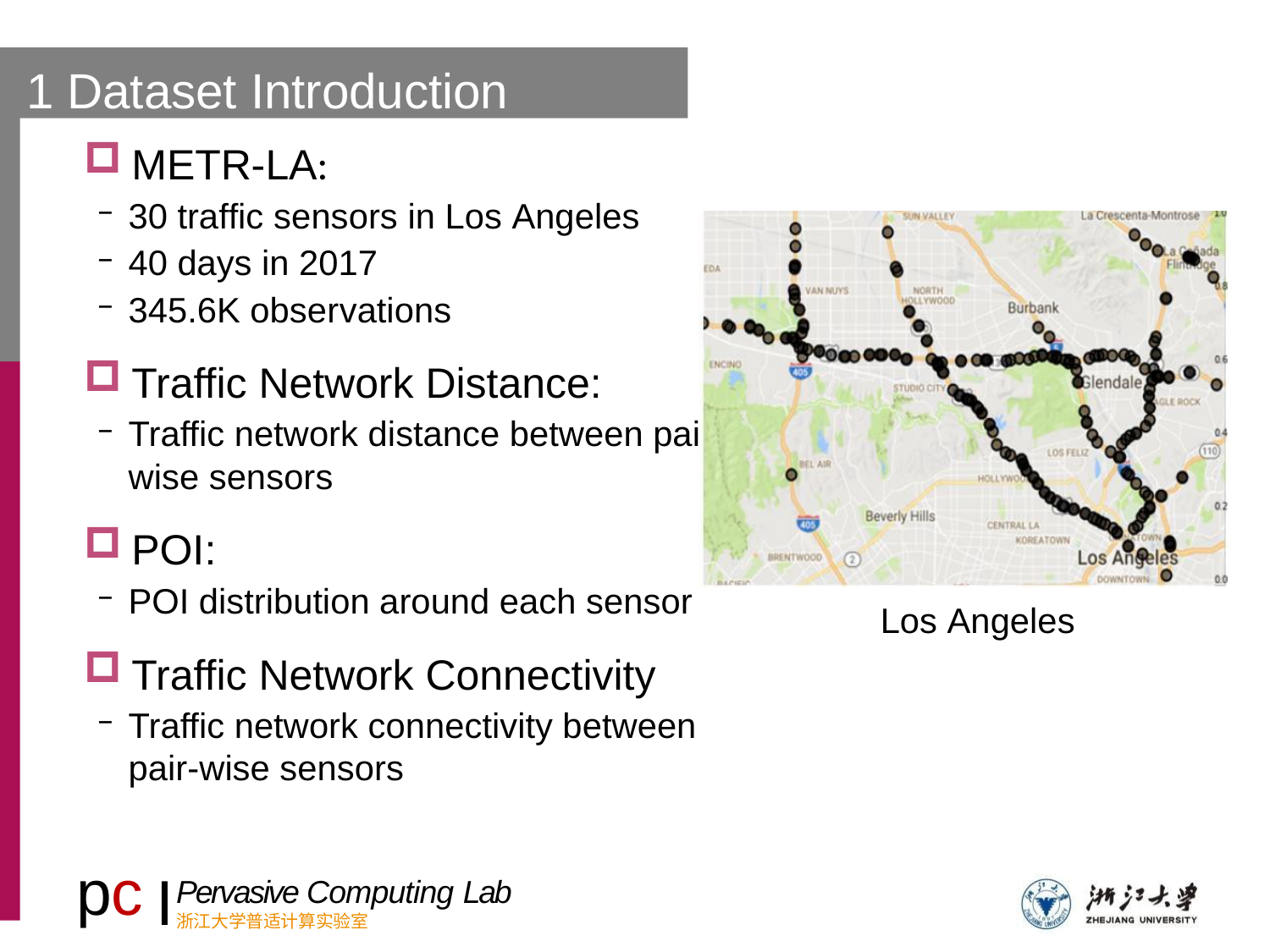

1 Dataset Introduction

METR-LA:
30 traffic sensors in Los Angeles
40 days in 2017
345.6K observations
Traffic Network Distance:
Traffic network distance between pair-wise sensors
POI:
POI distribution around each sensor
Traffic Network Connectivity
Traffic network connectivity between pair-wise sensors

Los Angeles
pc
I
Pervasive Computing Lab
浙江大学普适计算实验室